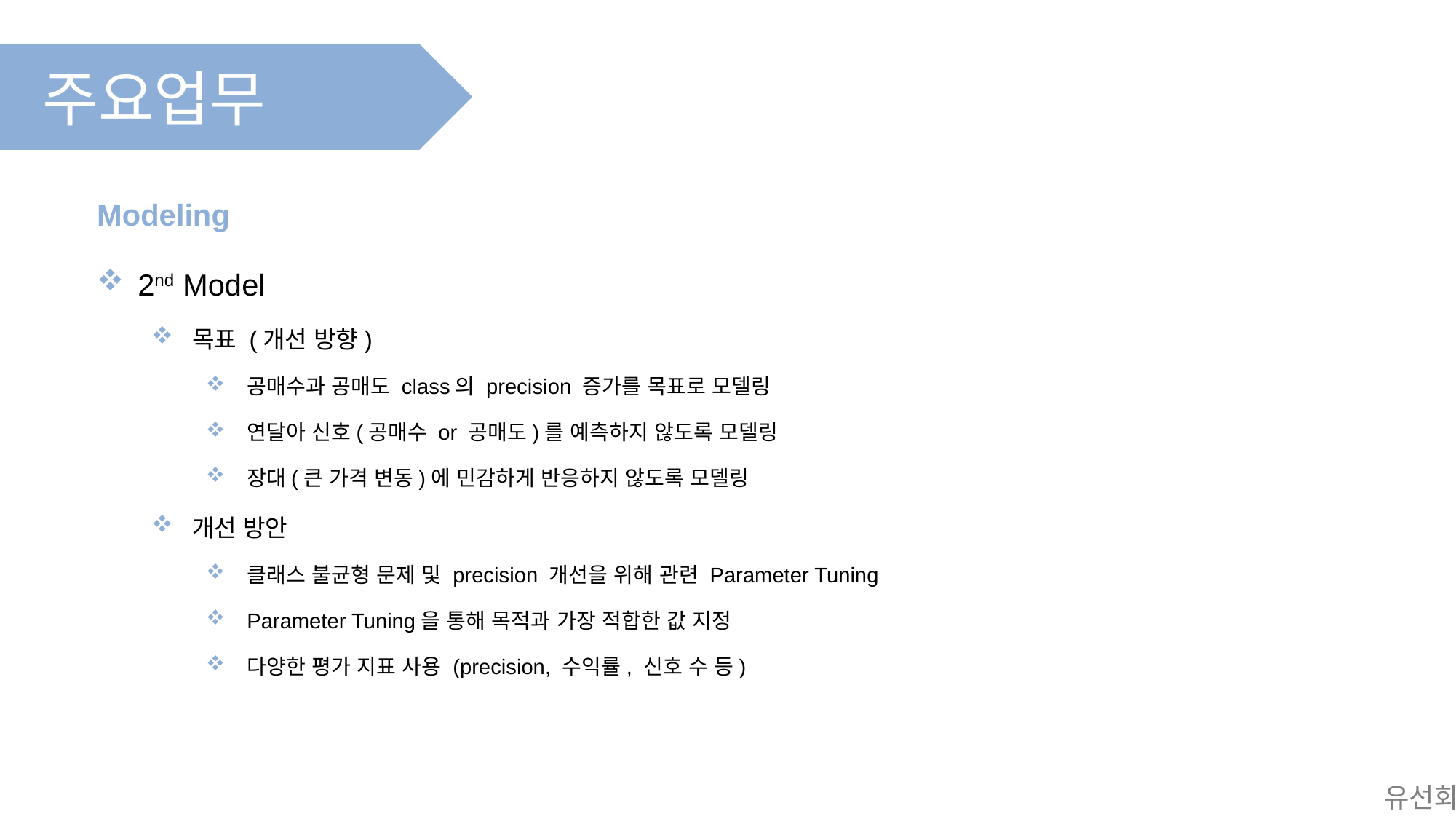

주요업무
Modeling
2nd Model
목표 (개선 방향)
공매수과 공매도 class의 precision 증가를 목표로 모델링
연달아 신호(공매수 or 공매도)를 예측하지 않도록 모델링
장대(큰 가격 변동)에 민감하게 반응하지 않도록 모델링
개선 방안
클래스 불균형 문제 및 precision 개선을 위해 관련 Parameter Tuning
Parameter Tuning을 통해 목적과 가장 적합한 값 지정
다양한 평가 지표 사용 (precision, 수익률, 신호 수 등)
유선화